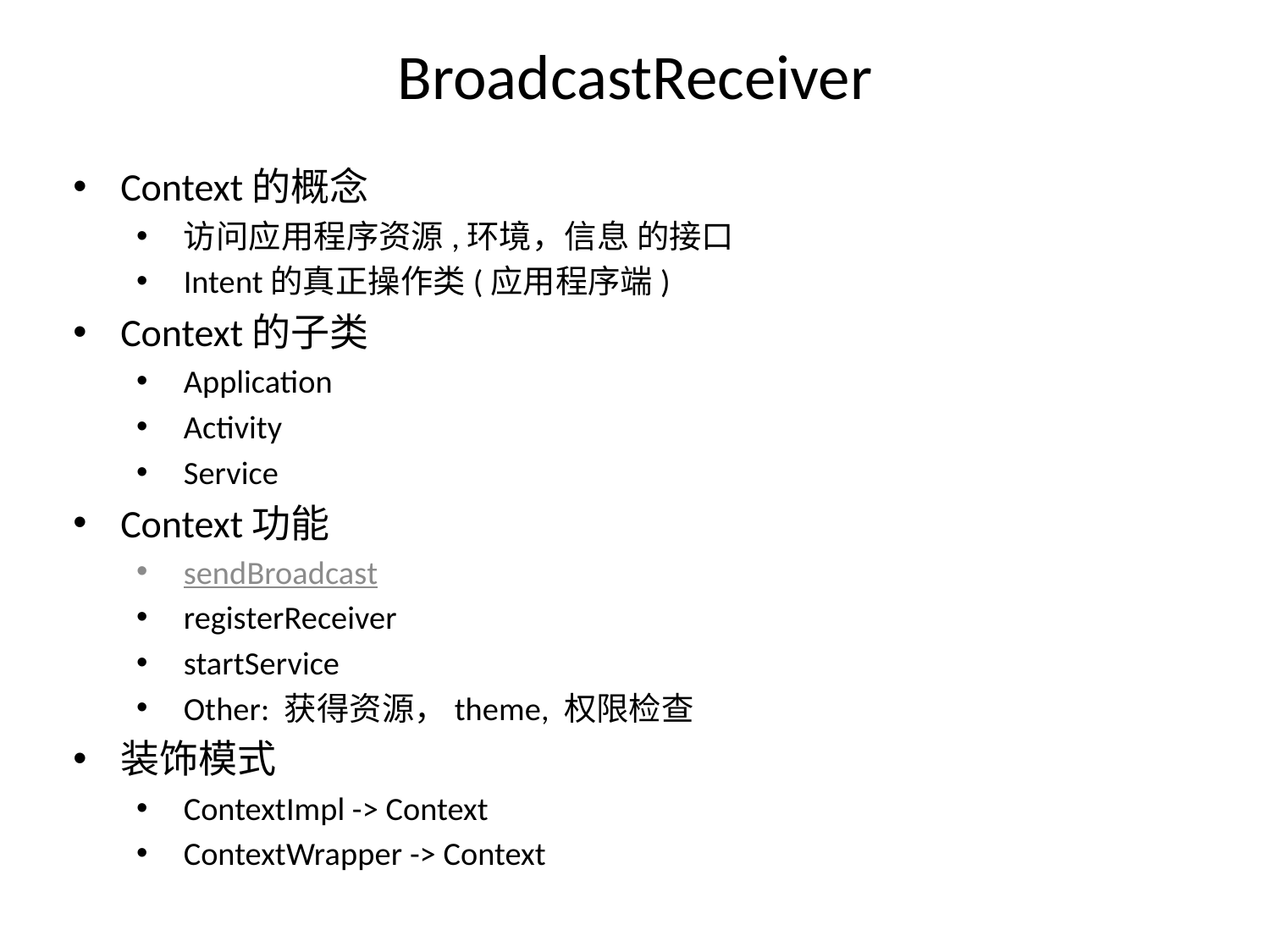

# BroadcastReceiver
Context的概念
访问应用程序资源,环境，信息 的接口
Intent的真正操作类(应用程序端)
Context的子类
Application
Activity
Service
Context功能
sendBroadcast
registerReceiver
startService
Other: 获得资源，theme, 权限检查
装饰模式
ContextImpl -> Context
ContextWrapper -> Context